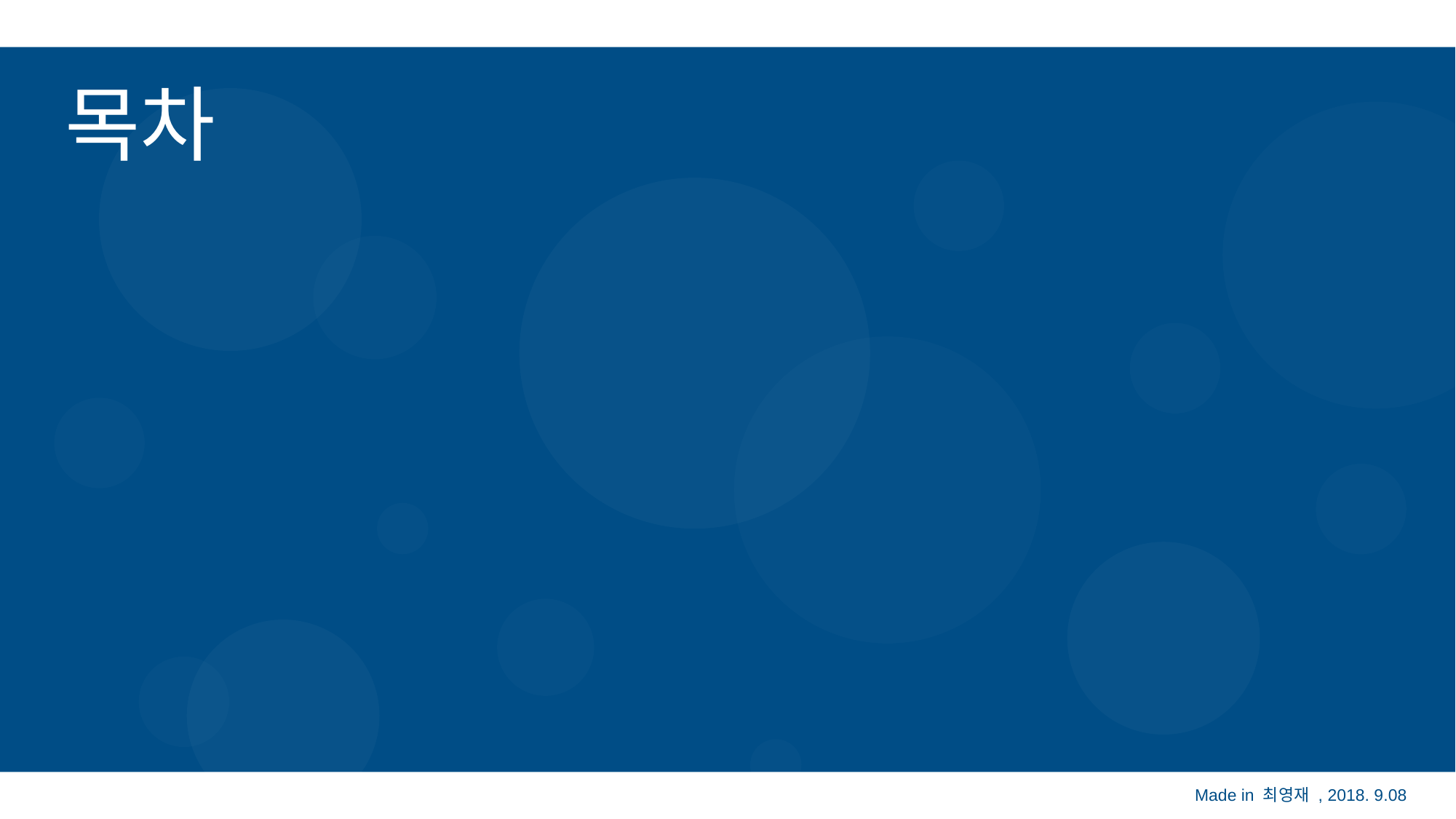

목차

/  01
계		   기
목표
/  02

/  03
DATA SET

/  04
ADD PROGRAM
/  05

ALGORITHM

Q&A
/  06

Made in 최영재 , 2018. 9.08